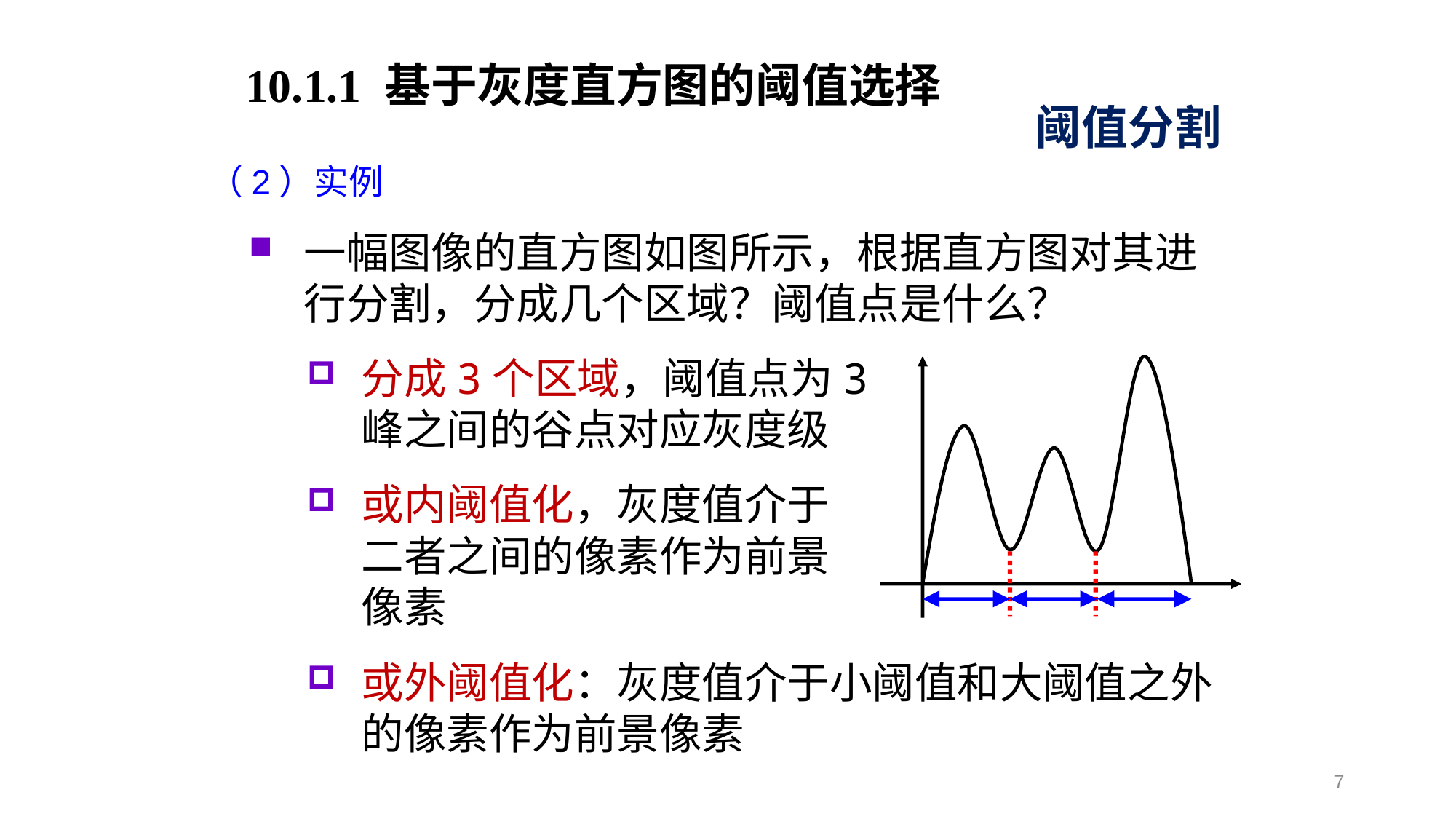

10.1.1 基于灰度直方图的阈值选择
阈值分割
（2）实例
一幅图像的直方图如图所示，根据直方图对其进行分割，分成几个区域？阈值点是什么？
分成3个区域，阈值点为3峰之间的谷点对应灰度级

或内阈值化，灰度值介于二者之间的像素作为前景像素
或外阈值化：灰度值介于小阈值和大阈值之外的像素作为前景像素
7